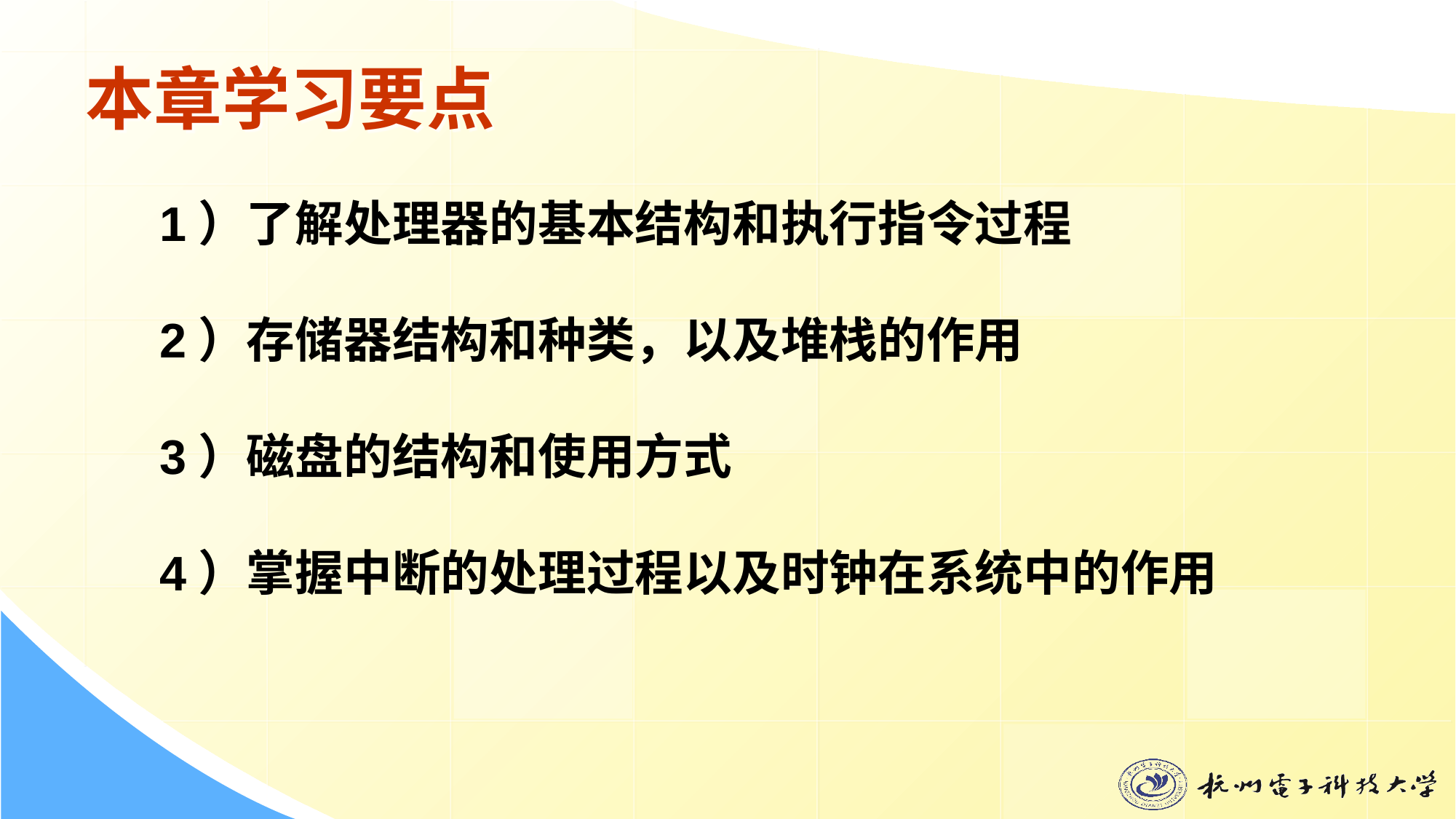

本章学习要点
1）了解处理器的基本结构和执行指令过程

2）存储器结构和种类，以及堆栈的作用

3）磁盘的结构和使用方式

4）掌握中断的处理过程以及时钟在系统中的作用